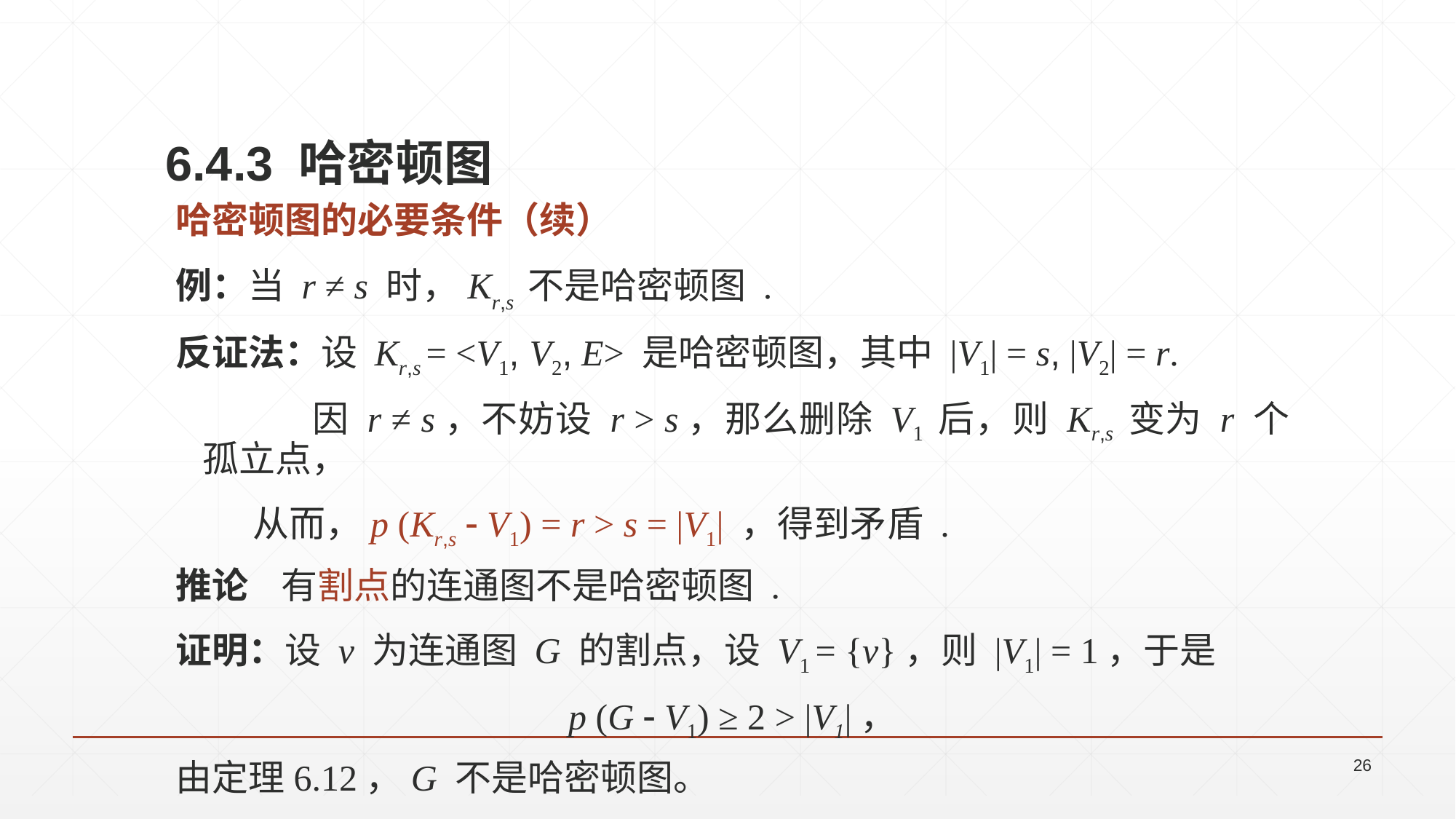

6.4.3 哈密顿图
哈密顿图的必要条件（续）
例：当 r ≠ s 时，Kr,s 不是哈密顿图 .
反证法：设 Kr,s = <V1, V2, E> 是哈密顿图，其中 |V1| = s, |V2| = r.
	因 r ≠ s，不妨设 r > s，那么删除 V1 后，则 Kr,s 变为 r 个孤立点，
     从而，p (Kr,s − V1) = r > s = |V1| ，得到矛盾 .
推论    有割点的连通图不是哈密顿图 .
证明：设 v 为连通图 G 的割点，设 V1 = {v}，则 |V1| = 1，于是
p (G − V1) ≥ 2 > |V1|，
由定理6.12，G 不是哈密顿图。
26